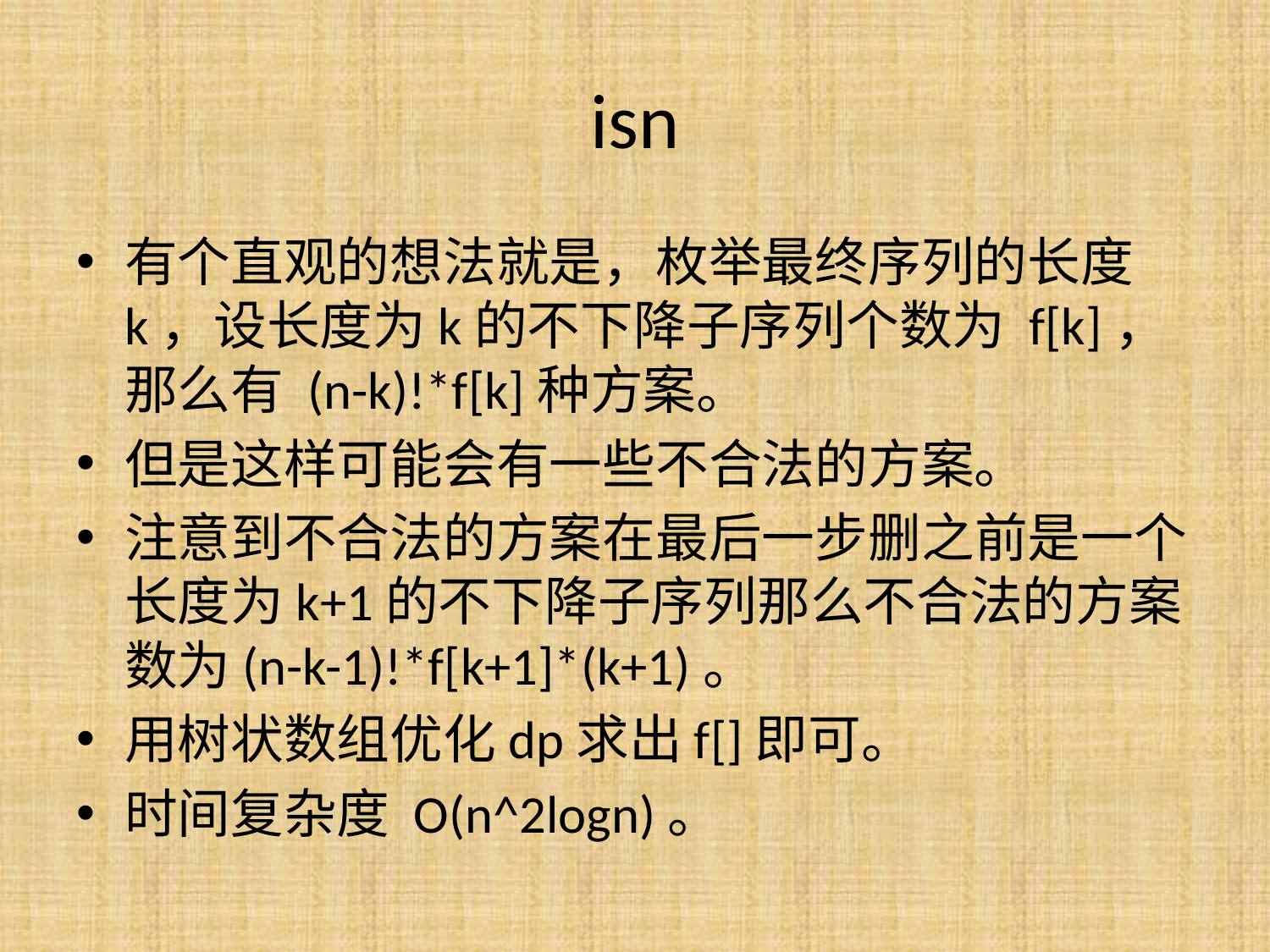

# isn
有个直观的想法就是，枚举最终序列的长度k，设长度为k的不下降子序列个数为 f[k]，那么有 (n-k)!*f[k]种方案。
但是这样可能会有一些不合法的方案。
注意到不合法的方案在最后一步删之前是一个长度为k+1的不下降子序列那么不合法的方案数为(n-k-1)!*f[k+1]*(k+1)。
用树状数组优化dp求出f[]即可。
时间复杂度 O(n^2logn)。